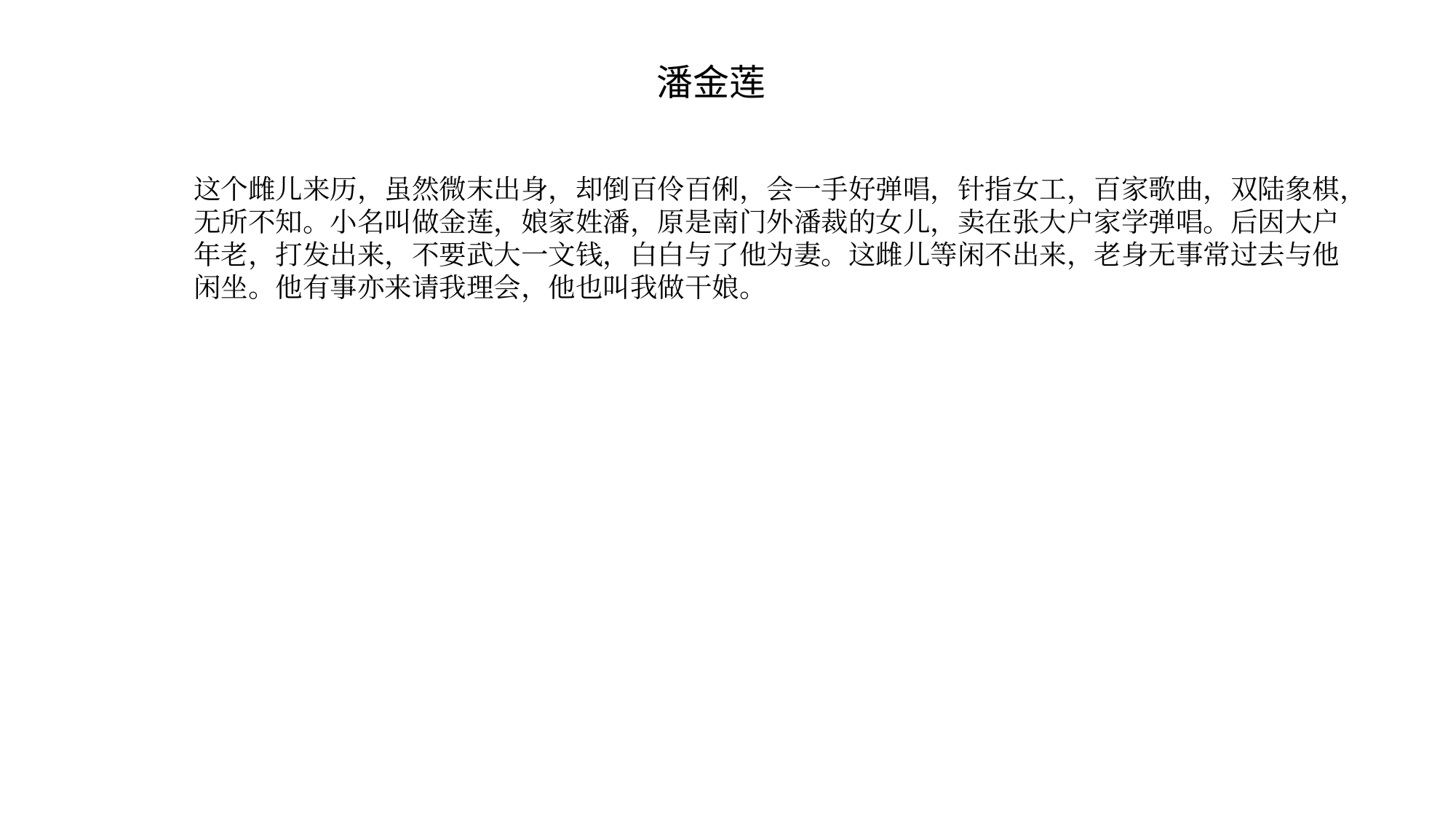

潘金莲
这个雌儿来历，虽然微末出身，却倒百伶百俐，会一手好弹唱，针指女工，百家歌曲，双陆象棋，无所不知。小名叫做金莲，娘家姓潘，原是南门外潘裁的女儿，卖在张大户家学弹唱。后因大户年老，打发出来，不要武大一文钱，白白与了他为妻。这雌儿等闲不出来，老身无事常过去与他闲坐。他有事亦来请我理会，他也叫我做干娘。